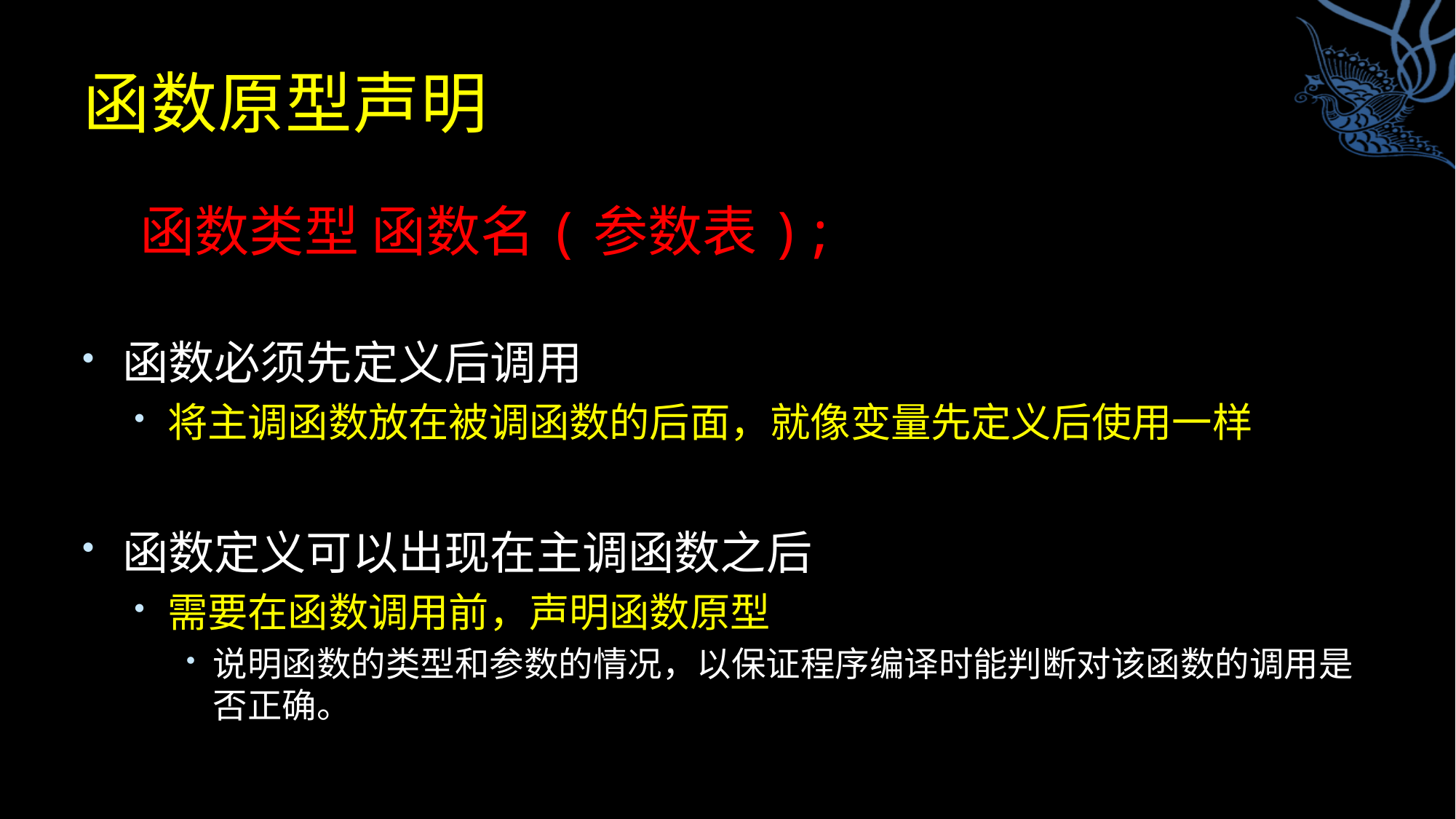

# 函数原型声明
    函数类型 函数名(参数表);

函数必须先定义后调用
将主调函数放在被调函数的后面，就像变量先定义后使用一样

函数定义可以出现在主调函数之后
需要在函数调用前，声明函数原型
说明函数的类型和参数的情况，以保证程序编译时能判断对该函数的调用是否正确。